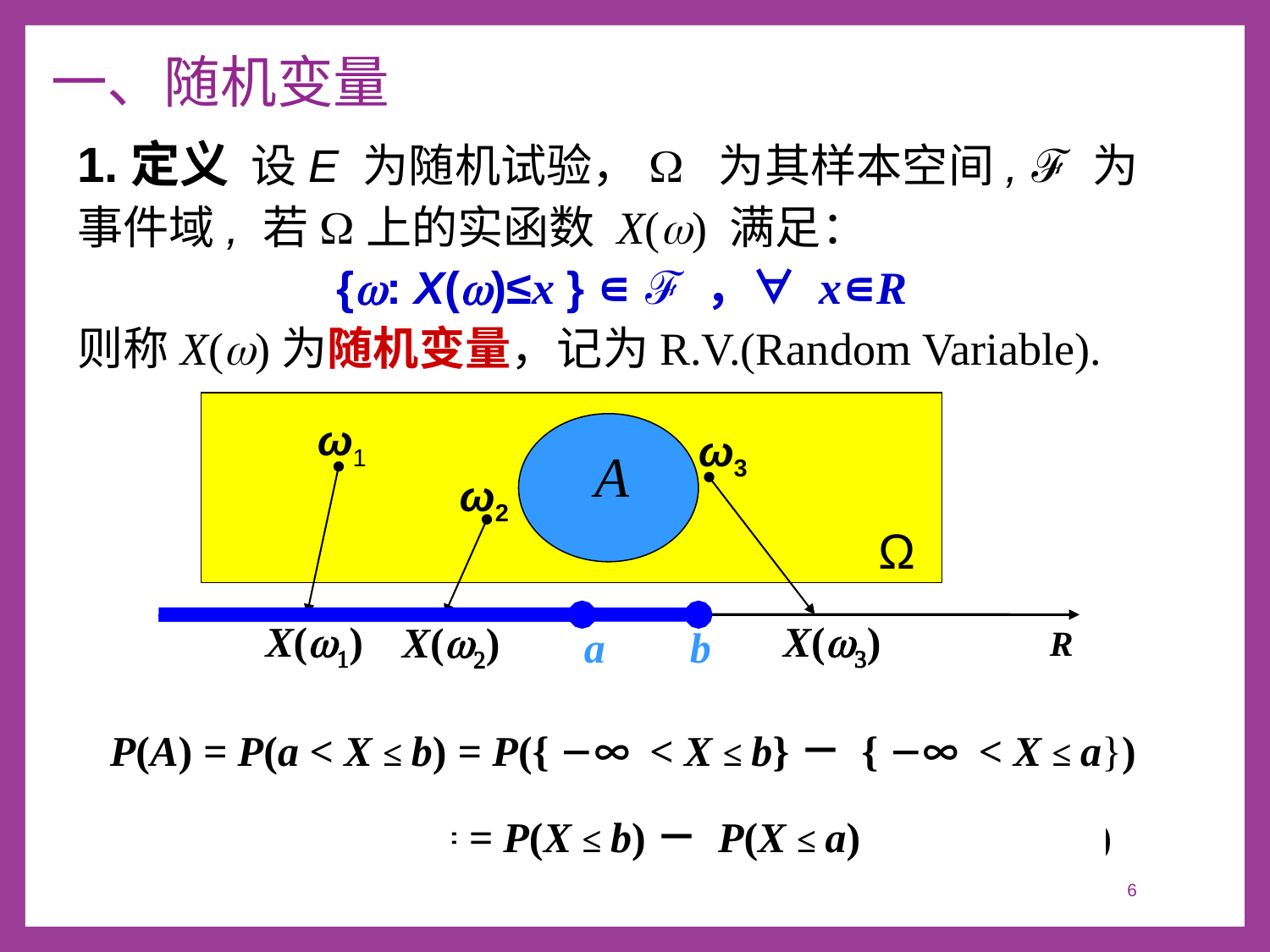

# 一、随机变量
1.定义  设E 为随机试验，Ω 为其样本空间, ℱ 为事件域, 若Ω上的实函数 X(ω) 满足：
{ω: X(ω)≤x } ∊ ℱ ，∀ x∊R
则称X(ω)为随机变量，记为R.V.(Random Variable).

Ω
ω1

A
ω3

ω2

R

X(ω1)

a        b
X(ω3)
X(ω2)
P(A) = P(a < X ≤ b)
= P({－∞ < X ≤ b}－ {－∞ < X ≤ a})
= P(－∞ < X ≤ b)－ P(－∞ < X ≤ a)
= P(X ≤ b)－ P(X ≤ a)
6